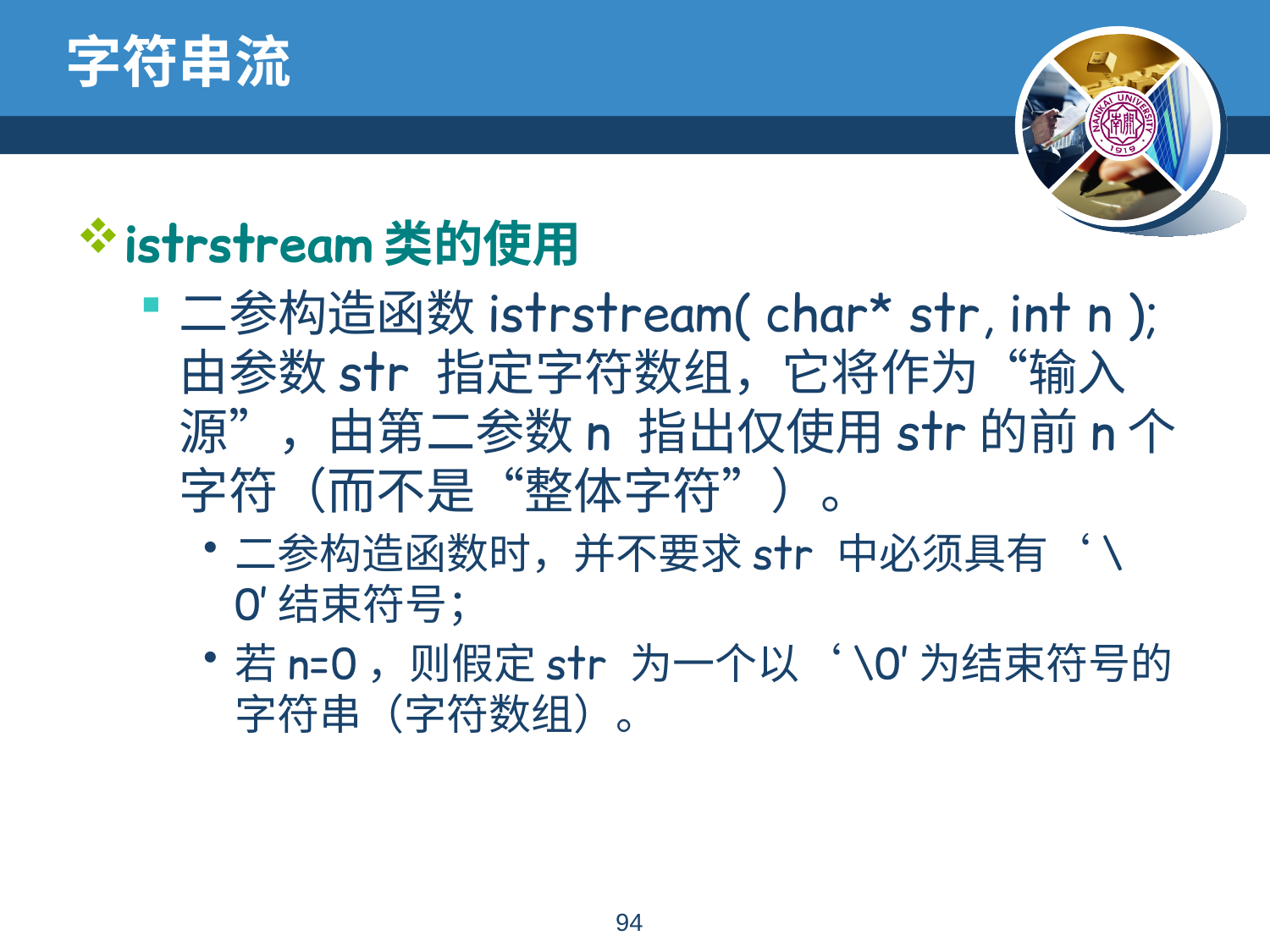

# 字符串流
istrstream类的使用
二参构造函数istrstream( char* str, int n ); 由参数str 指定字符数组，它将作为“输入源”，由第二参数n 指出仅使用str的前n个字符（而不是“整体字符”）。
二参构造函数时，并不要求str 中必须具有‘\0’结束符号；
若n=0，则假定str 为一个以‘\0’为结束符号的字符串（字符数组）。
94